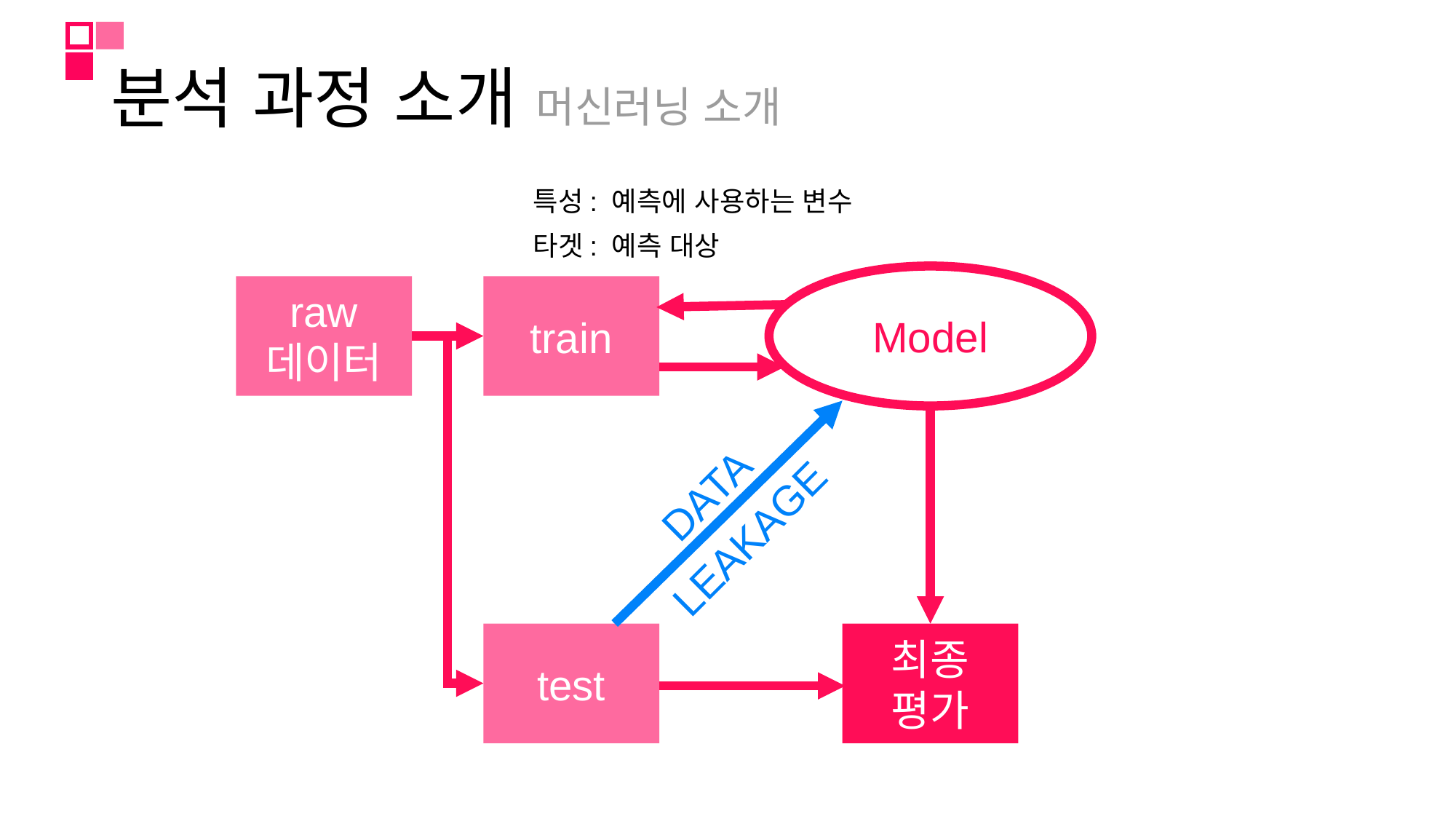

# 분석 과정 소개 머신러닝 소개
특성: 예측에 사용하는 변수
타겟: 예측 대상
Model
raw
데이터
train
DATA
LEAKAGE
test
최종
평가